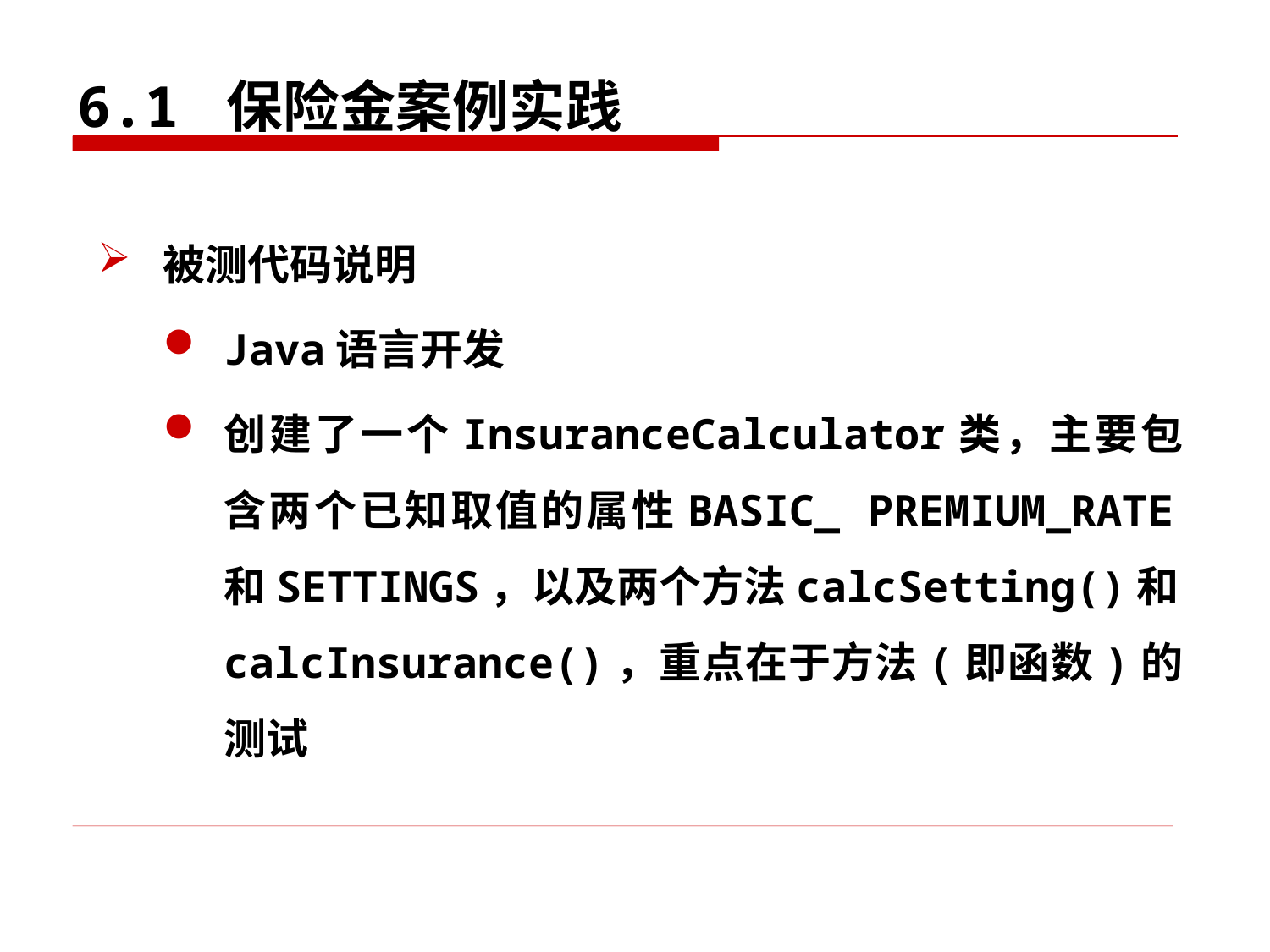

6.1 保险金案例实践
被测代码说明
Java语言开发
创建了一个InsuranceCalculator类，主要包含两个已知取值的属性BASIC_ PREMIUM_RATE和SETTINGS，以及两个方法calcSetting()和calcInsurance()，重点在于方法(即函数)的测试